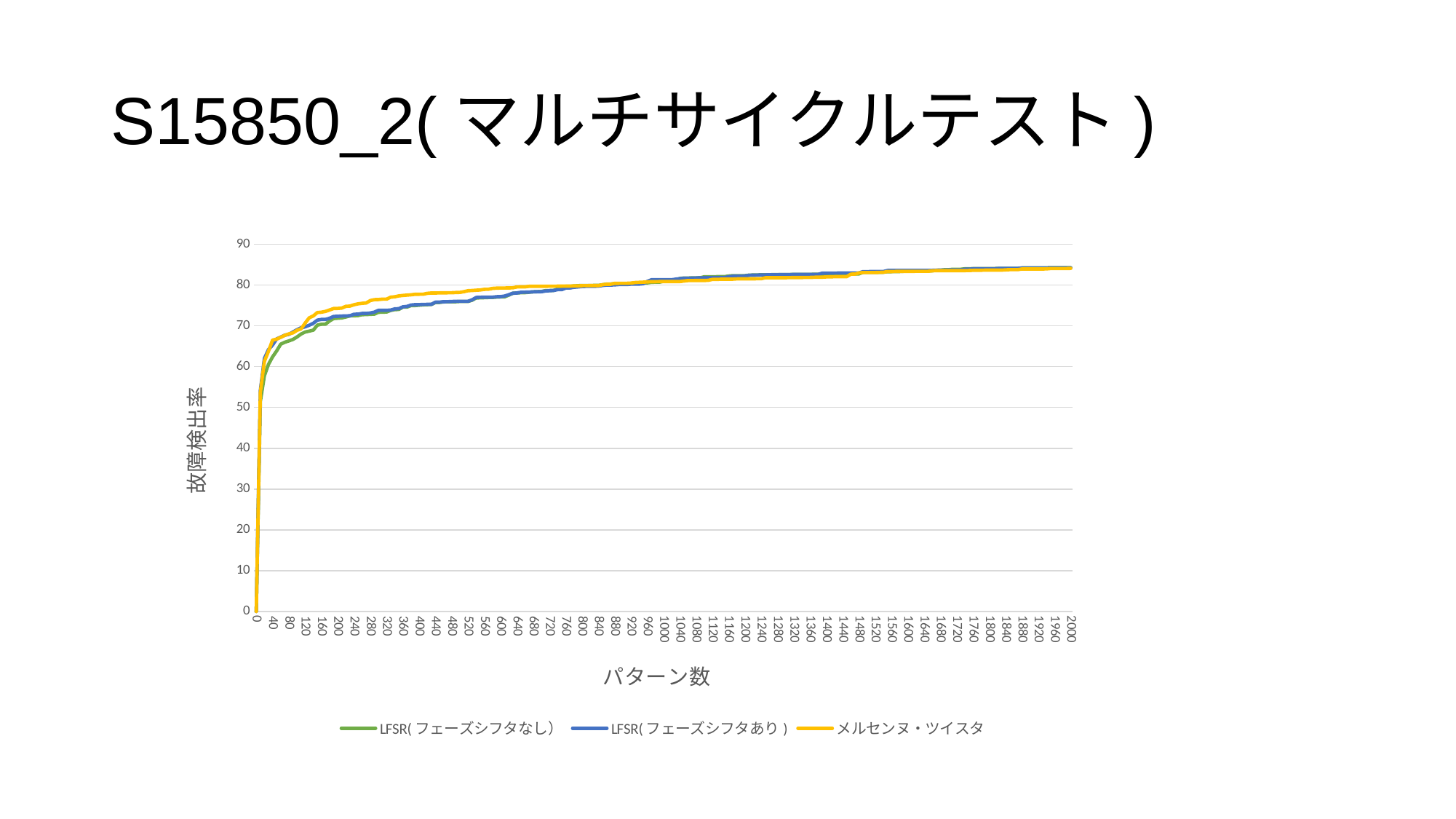

# S15850_2(マルチサイクルテスト)

### Chart

| Category |  |  |  |
|---|---|---|---|
| 0 | 0.0 | 0.0 | 0.0 |
| 10 | 51.462686 | 54.217482 | 53.748405 |
| 20 | 57.773983 | 62.004268 | 61.304903 |
| 30 | 60.562897 | 64.179105 | 63.769722 |
| 40 | 62.388062 | 65.287846 | 66.515994 |
| 50 | 63.846481 | 66.797441 | 66.737741 |
| 60 | 65.509593 | 67.240942 | 67.189765 |
| 70 | 65.978682 | 67.718554 | 67.675906 |
| 80 | 66.30277 | 67.906183 | 68.034112 |
| 90 | 66.669512 | 68.477613 | 68.272924 |
| 100 | 67.266524 | 69.049037 | 68.904054 |
| 110 | 67.982942 | 69.526649 | 69.253731 |
| 120 | 68.477613 | 69.748402 | 70.678037 |
| 130 | 68.707889 | 70.149255 | 71.957356 |
| 140 | 68.946695 | 70.63539 | 72.434968 |
| 150 | 70.174837 | 71.402985 | 73.262262 |
| 160 | 70.388061 | 71.565032 | 73.339021 |
| 170 | 70.405114 | 71.573561 | 73.53518 |
| 180 | 71.189761 | 71.855009 | 73.884863 |
| 190 | 71.786779 | 72.307038 | 74.243069 |
| 200 | 71.863538 | 72.34115 | 74.268657 |
| 210 | 71.940303 | 72.400856 | 74.345416 |
| 220 | 72.170579 | 72.434968 | 74.780381 |
| 230 | 72.434968 | 72.477615 | 74.840087 |
| 240 | 72.452027 | 72.84435 | 75.17271 |
| 250 | 72.520256 | 72.869933 | 75.394458 |
| 260 | 72.742003 | 73.040509 | 75.522387 |
| 270 | 72.759062 | 73.040509 | 75.607675 |
| 280 | 72.827291 | 73.151386 | 76.196164 |
| 290 | 72.861409 | 73.364604 | 76.417911 |
| 300 | 73.313433 | 73.799574 | 76.443493 |
| 310 | 73.347545 | 73.816633 | 76.537311 |
| 320 | 73.390192 | 73.816633 | 76.537311 |
| 330 | 73.773986 | 73.867804 | 77.023453 |
| 340 | 73.970151 | 74.149251 | 77.1258 |
| 350 | 74.012792 | 74.208951 | 77.330494 |
| 360 | 74.592751 | 74.652451 | 77.449894 |
| 370 | 74.592751 | 74.763322 | 77.526653 |
| 380 | 74.959493 | 75.095952 | 77.603412 |
| 390 | 74.976546 | 75.189763 | 77.731341 |
| 400 | 75.053304 | 75.206822 | 77.739871 |
| 410 | 75.138593 | 75.24094 | 77.7484 |
| 420 | 75.198293 | 75.266528 | 77.961624 |
| 430 | 75.23241 | 75.266528 | 78.046906 |
| 440 | 75.735605 | 75.80384 | 78.046906 |
| 450 | 75.735605 | 75.812364 | 78.072494 |
| 460 | 75.86354 | 75.906181 | 78.089553 |
| 470 | 75.889122 | 75.92324 | 78.098083 |
| 480 | 75.914711 | 75.957358 | 78.115141 |
| 490 | 75.914711 | 76.008528 | 78.166312 |
| 500 | 75.974417 | 76.008528 | 78.1919 |
| 510 | 75.974417 | 76.017058 | 78.37953 |
| 520 | 75.974417 | 76.017058 | 78.609806 |
| 530 | 76.281452 | 76.37527 | 78.660983 |
| 540 | 76.835823 | 76.955223 | 78.737742 |
| 550 | 76.852882 | 76.997864 | 78.788912 |
| 560 | 76.895523 | 77.023453 | 78.94243 |
| 570 | 76.946694 | 77.023453 | 78.968018 |
| 580 | 76.963753 | 77.023453 | 79.172707 |
| 590 | 77.040511 | 77.134329 | 79.240936 |
| 600 | 77.083158 | 77.168441 | 79.275054 |
| 610 | 77.108741 | 77.296376 | 79.275054 |
| 620 | 77.518123 | 77.629 | 79.292113 |
| 630 | 77.987206 | 77.995735 | 79.317701 |
| 640 | 78.072494 | 78.038383 | 79.530919 |
| 650 | 78.106612 | 78.226012 | 79.556501 |
| 660 | 78.132194 | 78.243071 | 79.556501 |
| 670 | 78.234541 | 78.268659 | 79.675907 |
| 680 | 78.328359 | 78.336889 | 79.675907 |
| 690 | 78.371 | 78.362477 | 79.684436 |
| 700 | 78.4307 | 78.362477 | 79.692966 |
| 710 | 78.618336 | 78.533047 | 79.692966 |
| 720 | 78.652453 | 78.609806 | 79.710019 |
| 730 | 78.678036 | 78.660983 | 79.710019 |
| 740 | 79.036248 | 78.865671 | 79.718548 |
| 750 | 79.087418 | 78.865671 | 79.727077 |
| 760 | 79.675907 | 79.266524 | 79.735607 |
| 770 | 79.675907 | 79.266524 | 79.735607 |
| 780 | 79.778254 | 79.44563 | 79.786777 |
| 790 | 79.837954 | 79.530919 | 79.786777 |
| 800 | 79.889125 | 79.63326 | 79.837954 |
| 810 | 79.889125 | 79.667377 | 79.846483 |
| 820 | 79.889125 | 79.667377 | 79.855013 |
| 830 | 79.897654 | 79.684436 | 79.855013 |
| 840 | 79.906183 | 79.735607 | 79.855013 |
| 850 | 80.059701 | 79.880595 | 80.068231 |
| 860 | 80.213219 | 80.000001 | 80.187631 |
| 870 | 80.238807 | 80.000001 | 80.187631 |
| 880 | 80.315566 | 80.042642 | 80.417907 |
| 890 | 80.315566 | 80.110872 | 80.417907 |
| 900 | 80.315566 | 80.110872 | 80.426443 |
| 910 | 80.324095 | 80.127931 | 80.426443 |
| 920 | 80.392325 | 80.20469 | 80.486143 |
| 930 | 80.409384 | 80.213219 | 80.605543 |
| 940 | 80.409384 | 80.213219 | 80.665243 |
| 950 | 80.520254 | 80.324095 | 80.69936 |
| 960 | 80.520254 | 80.878466 | 80.750531 |
| 970 | 80.656719 | 81.27932 | 80.81876 |
| 980 | 80.69936 | 81.27932 | 80.81876 |
| 990 | 80.69936 | 81.287849 | 80.835819 |
| 1000 | 80.921108 | 81.296372 | 80.835819 |
| 1010 | 80.938166 | 81.296372 | 80.852878 |
| 1020 | 80.955225 | 81.296372 | 80.852878 |
| 1030 | 81.023455 | 81.441367 | 80.852878 |
| 1040 | 81.620467 | 81.552237 | 80.852878 |
| 1050 | 81.714284 | 81.646055 | 80.972278 |
| 1060 | 81.714284 | 81.646055 | 81.091684 |
| 1070 | 81.756932 | 81.688702 | 81.091684 |
| 1080 | 81.765461 | 81.722814 | 81.108743 |
| 1090 | 81.782514 | 81.756932 | 81.108743 |
| 1100 | 82.012796 | 81.782514 | 81.108743 |
| 1110 | 82.012796 | 81.799573 | 81.159914 |
| 1120 | 82.012796 | 81.83369 | 81.373131 |
| 1130 | 82.038379 | 81.83369 | 81.373131 |
| 1140 | 82.046908 | 81.84222 | 81.424308 |
| 1150 | 82.046908 | 81.84222 | 81.441367 |
| 1160 | 82.208955 | 82.029849 | 81.441367 |
| 1170 | 82.294244 | 82.132196 | 81.441367 |
| 1180 | 82.294244 | 82.132196 | 81.501067 |
| 1190 | 82.294244 | 82.132196 | 81.509596 |
| 1200 | 82.294244 | 82.234544 | 81.509596 |
| 1210 | 82.422173 | 82.379532 | 81.509596 |
| 1220 | 82.456291 | 82.422173 | 81.518126 |
| 1230 | 82.46482 | 82.430702 | 81.543708 |
| 1240 | 82.515991 | 82.481873 | 81.543708 |
| 1250 | 82.515991 | 82.481873 | 81.773984 |
| 1260 | 82.515991 | 82.490408 | 81.773984 |
| 1270 | 82.550108 | 82.52452 | 81.782514 |
| 1280 | 82.550108 | 82.52452 | 81.791043 |
| 1290 | 82.567167 | 82.541579 | 81.791043 |
| 1300 | 82.567167 | 82.541579 | 81.799573 |
| 1310 | 82.567167 | 82.558632 | 81.808102 |
| 1320 | 82.609808 | 82.59275 | 81.83369 |
| 1330 | 82.609808 | 82.59275 | 81.84222 |
| 1340 | 82.609808 | 82.601279 | 81.84222 |
| 1350 | 82.609808 | 82.601279 | 81.859279 |
| 1360 | 82.609808 | 82.601279 | 81.859279 |
| 1370 | 82.626867 | 82.609808 | 81.90192 |
| 1380 | 82.635391 | 82.609808 | 81.927502 |
| 1390 | 82.643926 | 82.916844 | 81.927502 |
| 1400 | 82.660979 | 82.916844 | 81.987208 |
| 1410 | 82.660979 | 82.925373 | 81.995738 |
| 1420 | 82.660979 | 82.925373 | 82.038379 |
| 1430 | 82.669508 | 82.933903 | 82.046908 |
| 1440 | 82.703626 | 82.96802 | 82.046908 |
| 1450 | 82.703626 | 82.96802 | 82.046908 |
| 1460 | 82.712156 | 82.96802 | 82.660979 |
| 1470 | 82.720685 | 82.96802 | 82.669508 |
| 1480 | 82.720685 | 82.96802 | 82.96802 |
| 1490 | 83.113003 | 83.283579 | 83.061832 |
| 1500 | 83.138591 | 83.283579 | 83.061832 |
| 1510 | 83.138591 | 83.292109 | 83.061832 |
| 1520 | 83.138591 | 83.300638 | 83.061832 |
| 1530 | 83.138591 | 83.300638 | 83.104479 |
| 1540 | 83.138591 | 83.300638 | 83.130062 |
| 1550 | 83.275056 | 83.556503 | 83.309168 |
| 1560 | 83.275056 | 83.556503 | 83.309168 |
| 1570 | 83.317697 | 83.556503 | 83.334756 |
| 1580 | 83.317697 | 83.556503 | 83.334756 |
| 1590 | 83.368874 | 83.582091 | 83.334756 |
| 1600 | 83.402985 | 83.590615 | 83.334756 |
| 1610 | 83.428574 | 83.590615 | 83.343285 |
| 1620 | 83.437097 | 83.59915 | 83.368874 |
| 1630 | 83.454156 | 83.59915 | 83.368874 |
| 1640 | 83.496803 | 83.59915 | 83.368874 |
| 1650 | 83.496803 | 83.59915 | 83.368874 |
| 1660 | 83.496803 | 83.59915 | 83.488274 |
| 1670 | 83.616203 | 83.641791 | 83.522391 |
| 1680 | 83.616203 | 83.650321 | 83.530915 |
| 1690 | 83.761191 | 83.65885 | 83.530915 |
| 1700 | 83.761191 | 83.710021 | 83.530915 |
| 1710 | 83.855009 | 83.71855 | 83.530915 |
| 1720 | 83.855009 | 83.71855 | 83.530915 |
| 1730 | 83.863539 | 83.71855 | 83.539444 |
| 1740 | 83.965886 | 83.872068 | 83.539444 |
| 1750 | 83.965886 | 83.872068 | 83.556503 |
| 1760 | 84.025586 | 83.957356 | 83.59915 |
| 1770 | 84.025586 | 83.957356 | 83.616203 |
| 1780 | 84.034115 | 83.957356 | 83.616203 |
| 1790 | 84.034115 | 83.957356 | 83.650321 |
| 1800 | 84.034115 | 83.957356 | 83.650321 |
| 1810 | 84.034115 | 83.957356 | 83.650321 |
| 1820 | 84.059703 | 84.042645 | 83.650321 |
| 1830 | 84.068227 | 84.085286 | 83.650321 |
| 1840 | 84.068227 | 84.085286 | 83.71855 |
| 1850 | 84.068227 | 84.085286 | 83.769721 |
| 1860 | 84.068227 | 84.085286 | 83.769721 |
| 1870 | 84.076762 | 84.085286 | 83.77825 |
| 1880 | 84.187633 | 84.144986 | 83.923244 |
| 1890 | 84.187633 | 84.144986 | 83.923244 |
| 1900 | 84.213221 | 84.153521 | 83.923244 |
| 1910 | 84.22175 | 84.162045 | 83.931768 |
| 1920 | 84.22175 | 84.170574 | 83.931768 |
| 1930 | 84.22175 | 84.170574 | 83.940297 |
| 1940 | 84.22175 | 84.170574 | 83.948827 |
| 1950 | 84.23028 | 84.204692 | 84.042645 |
| 1960 | 84.23028 | 84.204692 | 84.042645 |
| 1970 | 84.23028 | 84.204692 | 84.042645 |
| 1980 | 84.23028 | 84.204692 | 84.042645 |
| 1990 | 84.23028 | 84.204692 | 84.042645 |
| 2000 | 84.255862 | 84.213221 | 84.085286 |